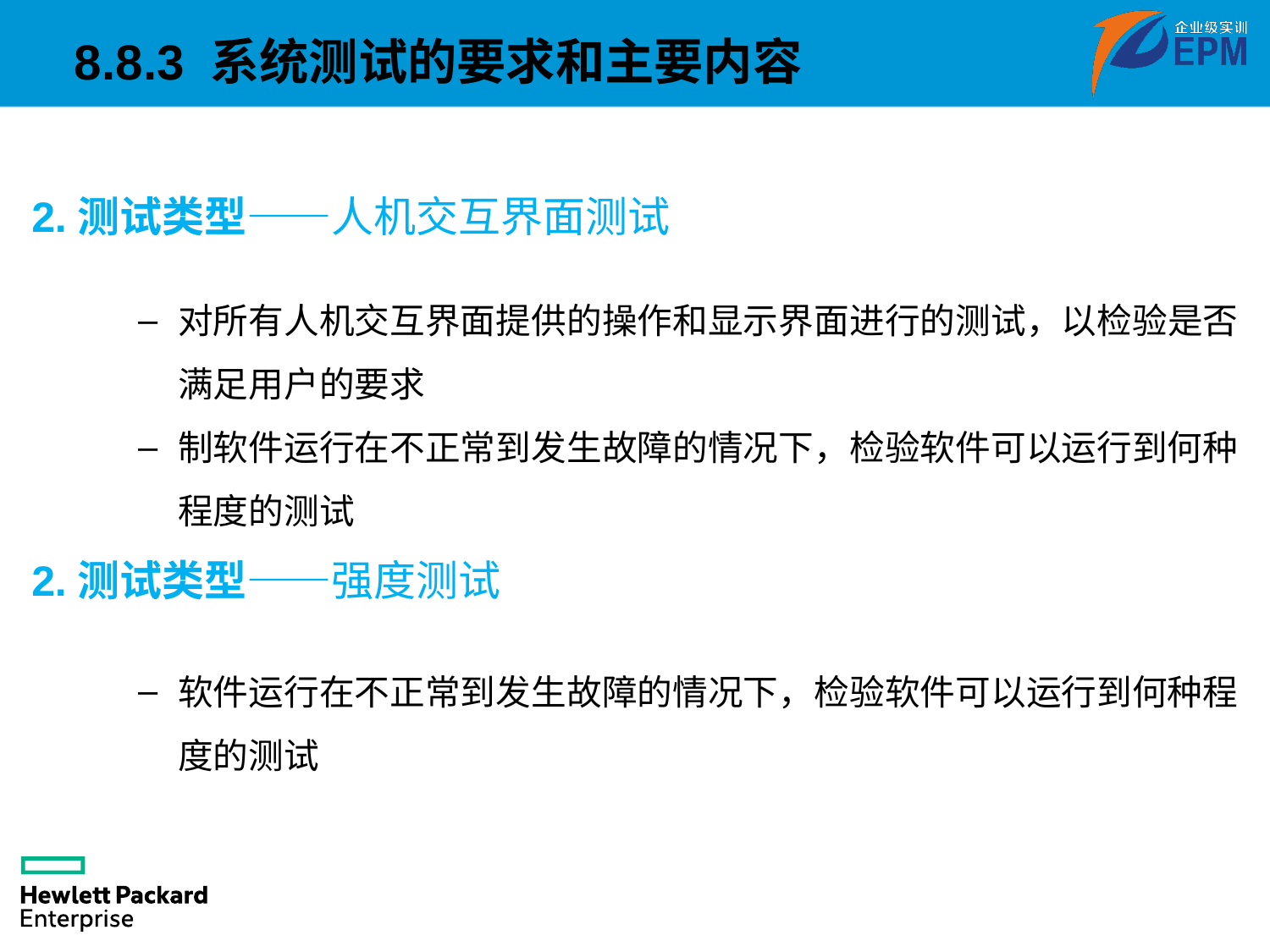

8.8.3 系统测试的要求和主要内容
2.测试类型——人机交互界面测试
对所有人机交互界面提供的操作和显示界面进行的测试，以检验是否满足用户的要求
制软件运行在不正常到发生故障的情况下，检验软件可以运行到何种程度的测试

2.测试类型——强度测试
软件运行在不正常到发生故障的情况下，检验软件可以运行到何种程度的测试